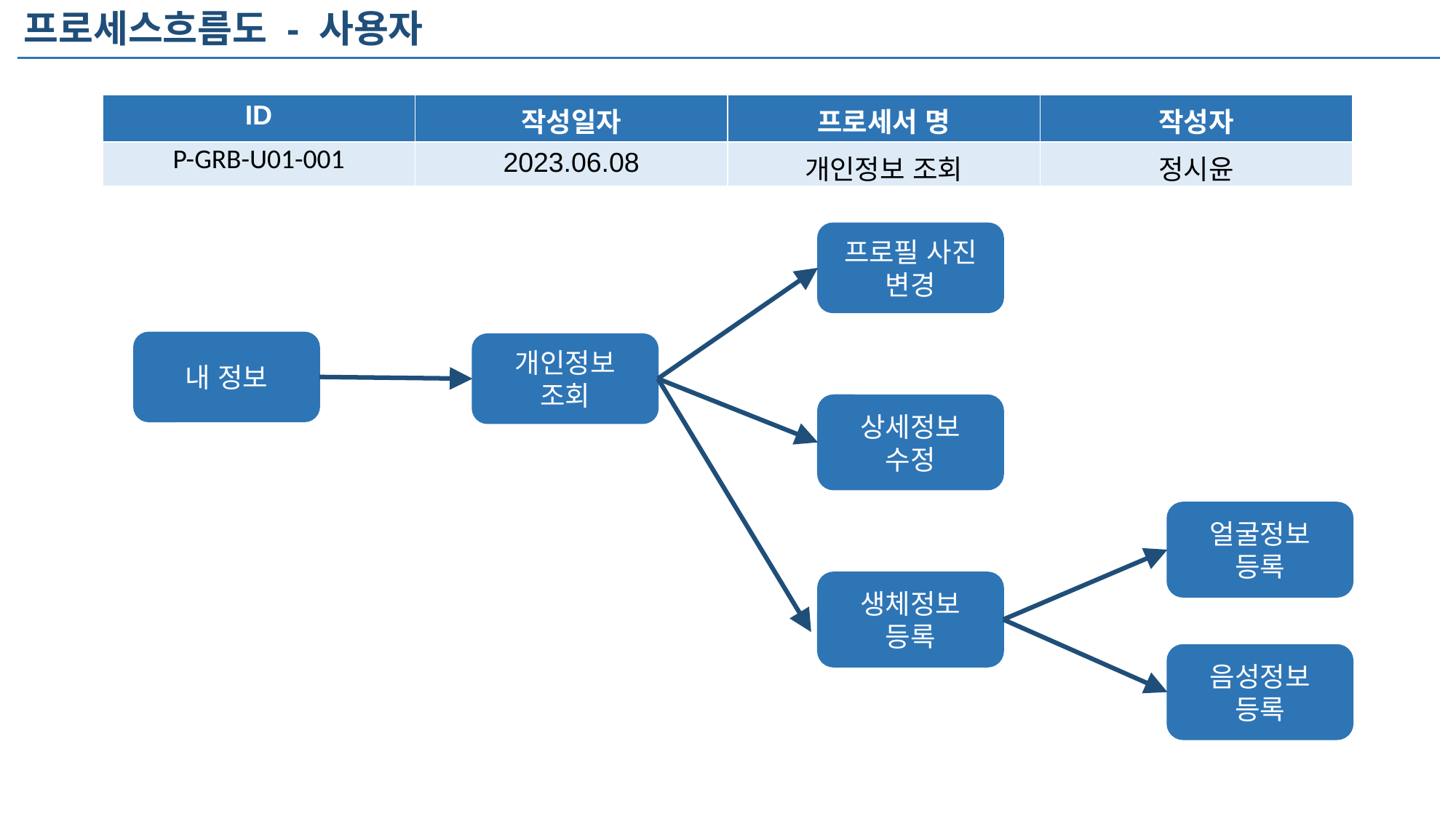

프로세스흐름도 - 사용자
| ID | 작성일자 | 프로세서 명 | 작성자 |
| --- | --- | --- | --- |
| P-GRB-U01-001 | 2023.06.08 | 개인정보 조회 | 정시윤 |
프로필 사진 변경
내 정보
개인정보 조회
상세정보 수정
얼굴정보 등록
생체정보 등록
음성정보 등록